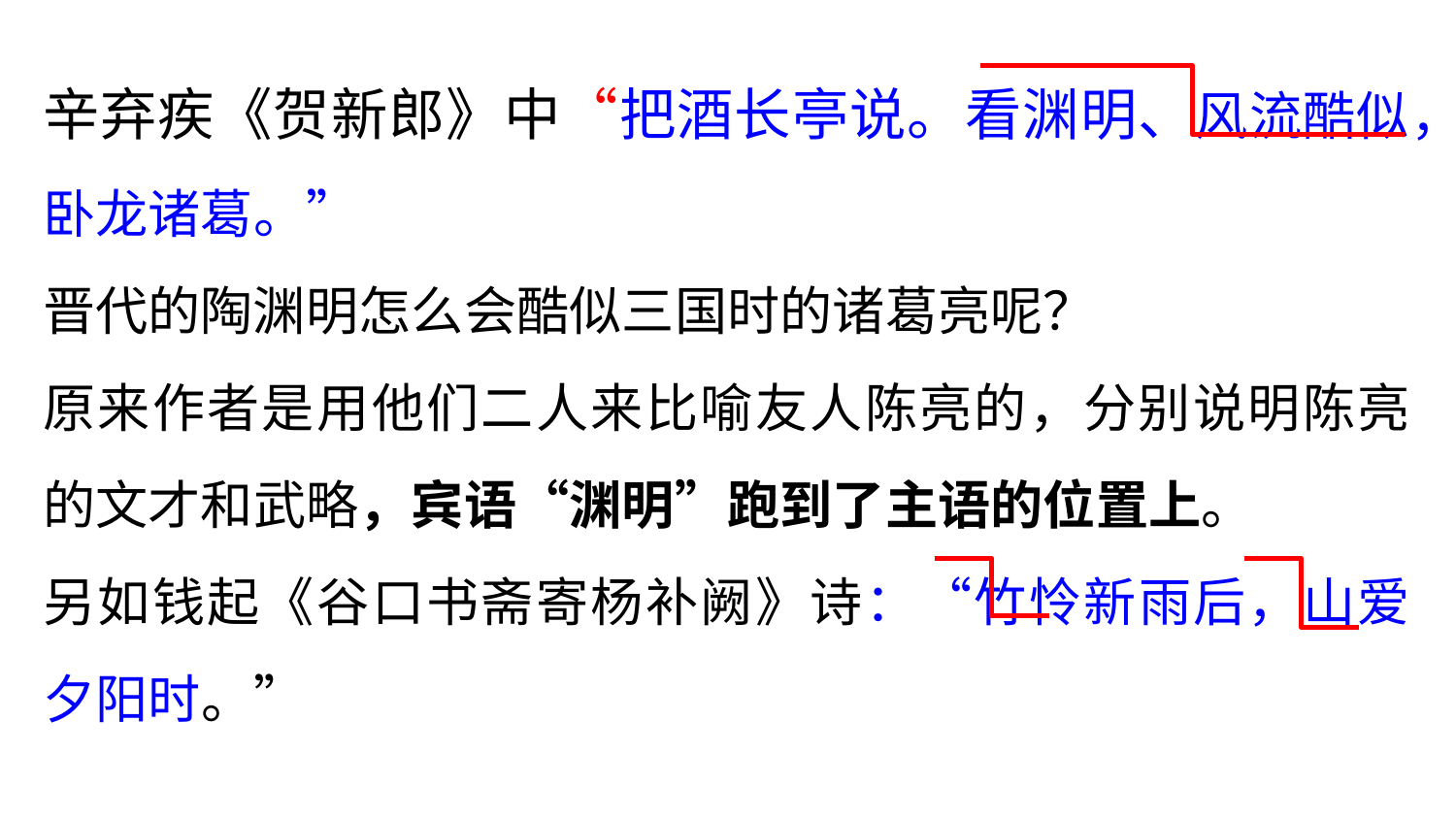

辛弃疾《贺新郎》中“把酒长亭说。看渊明、风流酷似，卧龙诸葛。”
晋代的陶渊明怎么会酷似三国时的诸葛亮呢？
原来作者是用他们二人来比喻友人陈亮的，分别说明陈亮的文才和武略，宾语“渊明”跑到了主语的位置上。
另如钱起《谷口书斋寄杨补阙》诗：“竹怜新雨后，山爱夕阳时。”